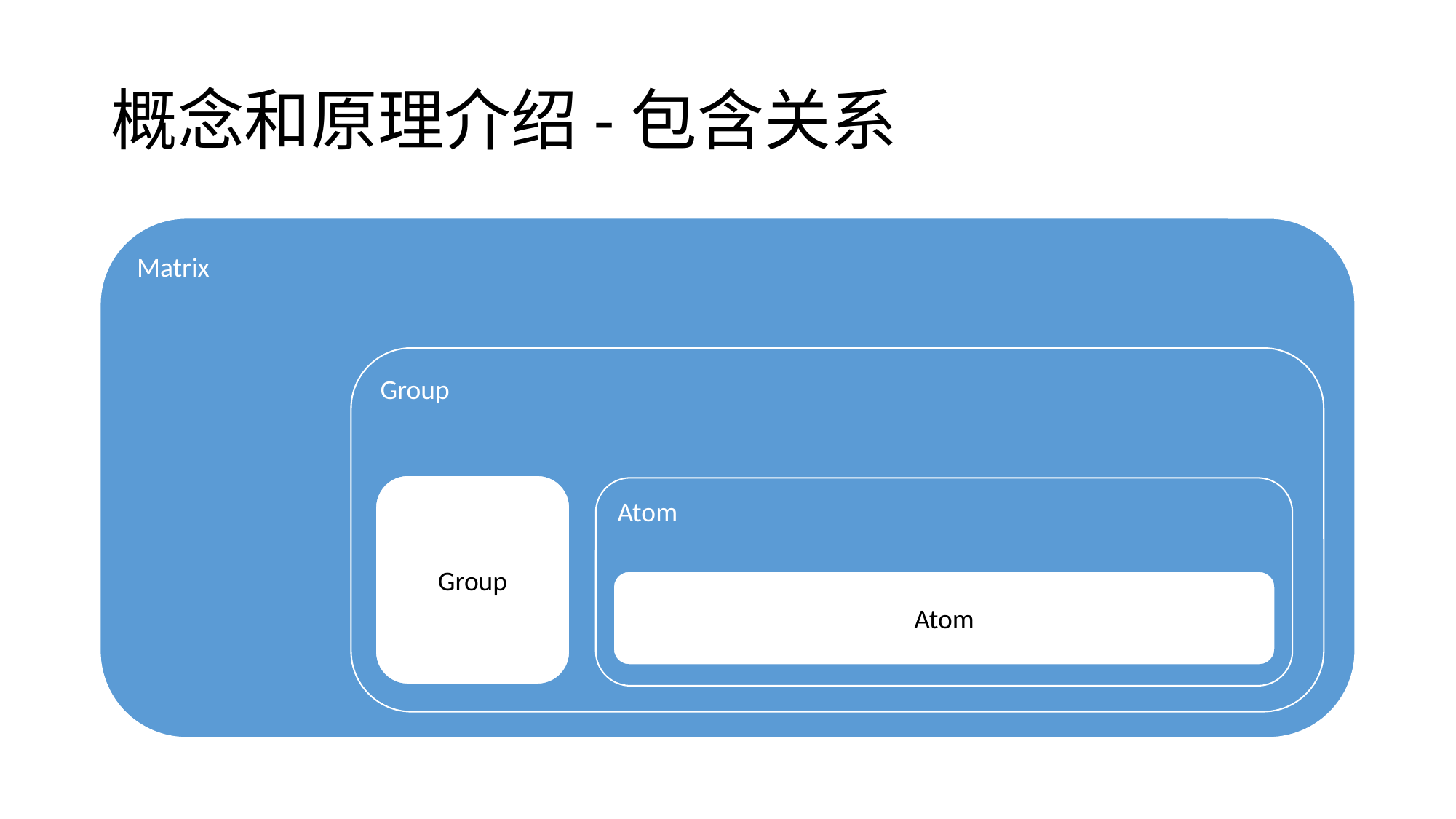

# 概念和原理介绍-包含关系
Matrix
Group
Group
Group
Atom
Atom
Atom